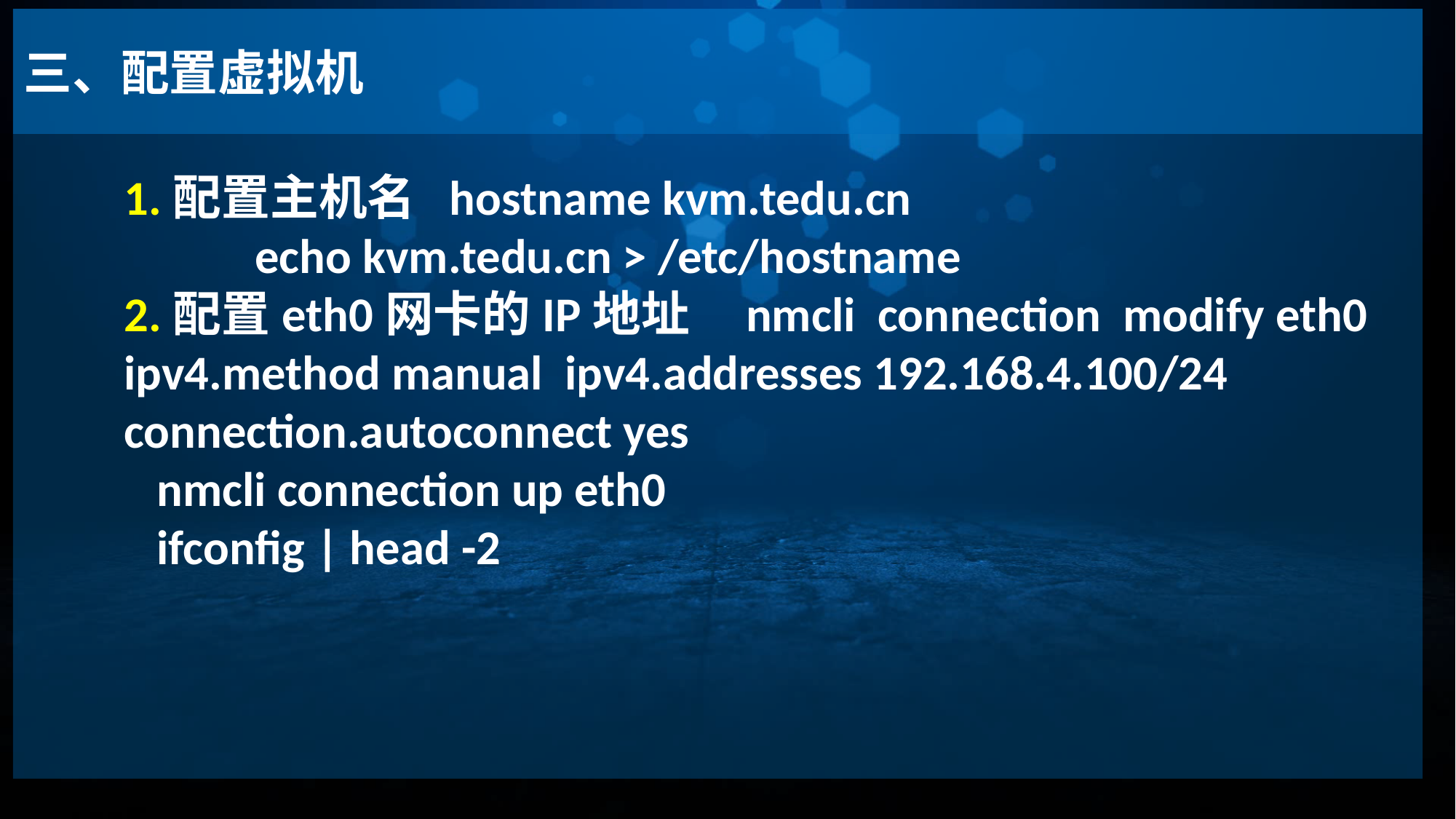

三、配置虚拟机

1.配置主机名  hostname kvm.tedu.cn
            echo kvm.tedu.cn > /etc/hostname
2.配置eth0网卡的IP地址    nmcli  connection  modify eth0  ipv4.method manual  ipv4.addresses 192.168.4.100/24 connection.autoconnect yes
   nmcli connection up eth0
   ifconfig | head -2